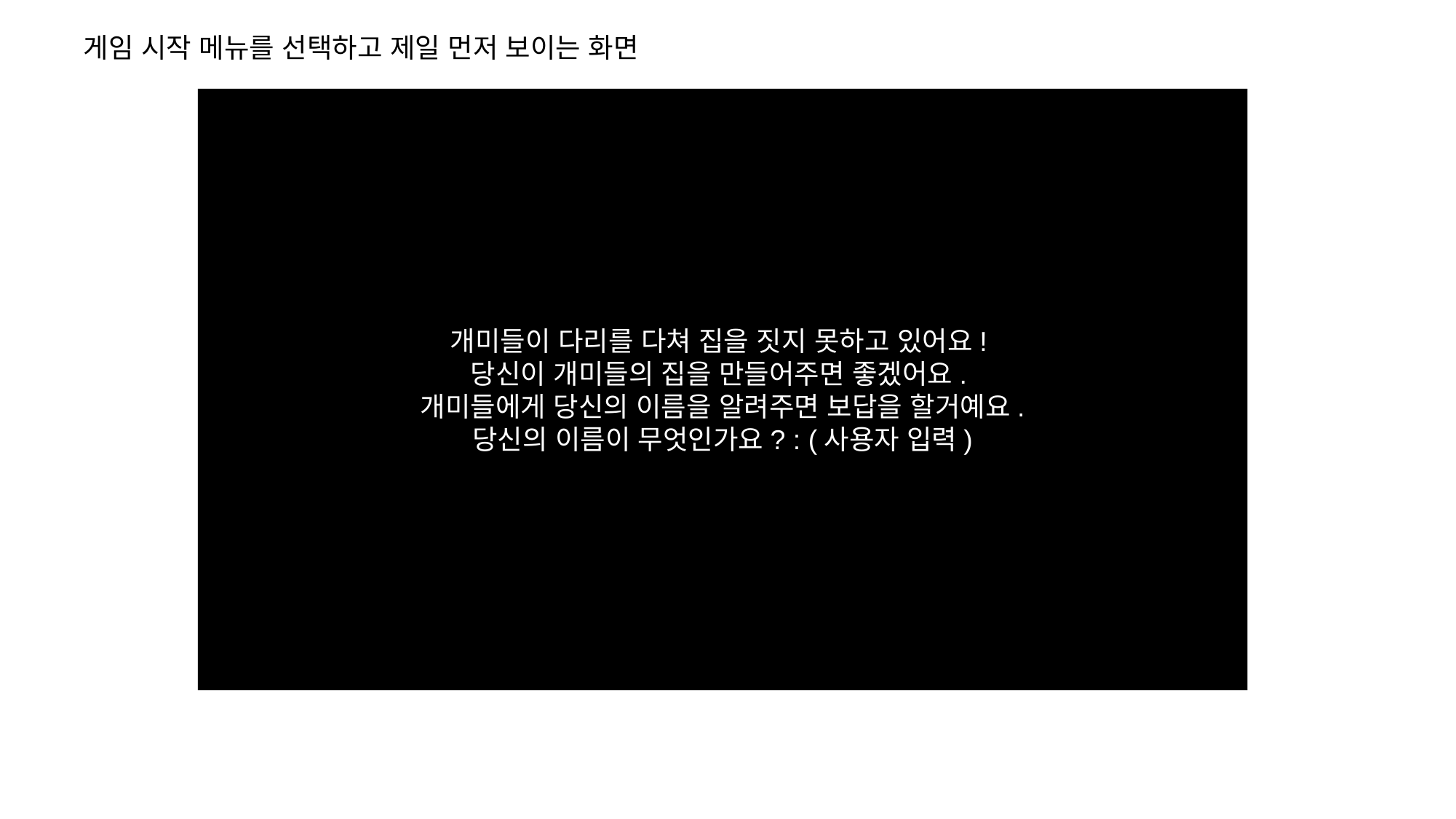

게임 시작 메뉴를 선택하고 제일 먼저 보이는 화면
개미들이 다리를 다쳐 집을 짓지 못하고 있어요!
당신이 개미들의 집을 만들어주면 좋겠어요.
개미들에게 당신의 이름을 알려주면 보답을 할거예요.
당신의 이름이 무엇인가요? : (사용자 입력)